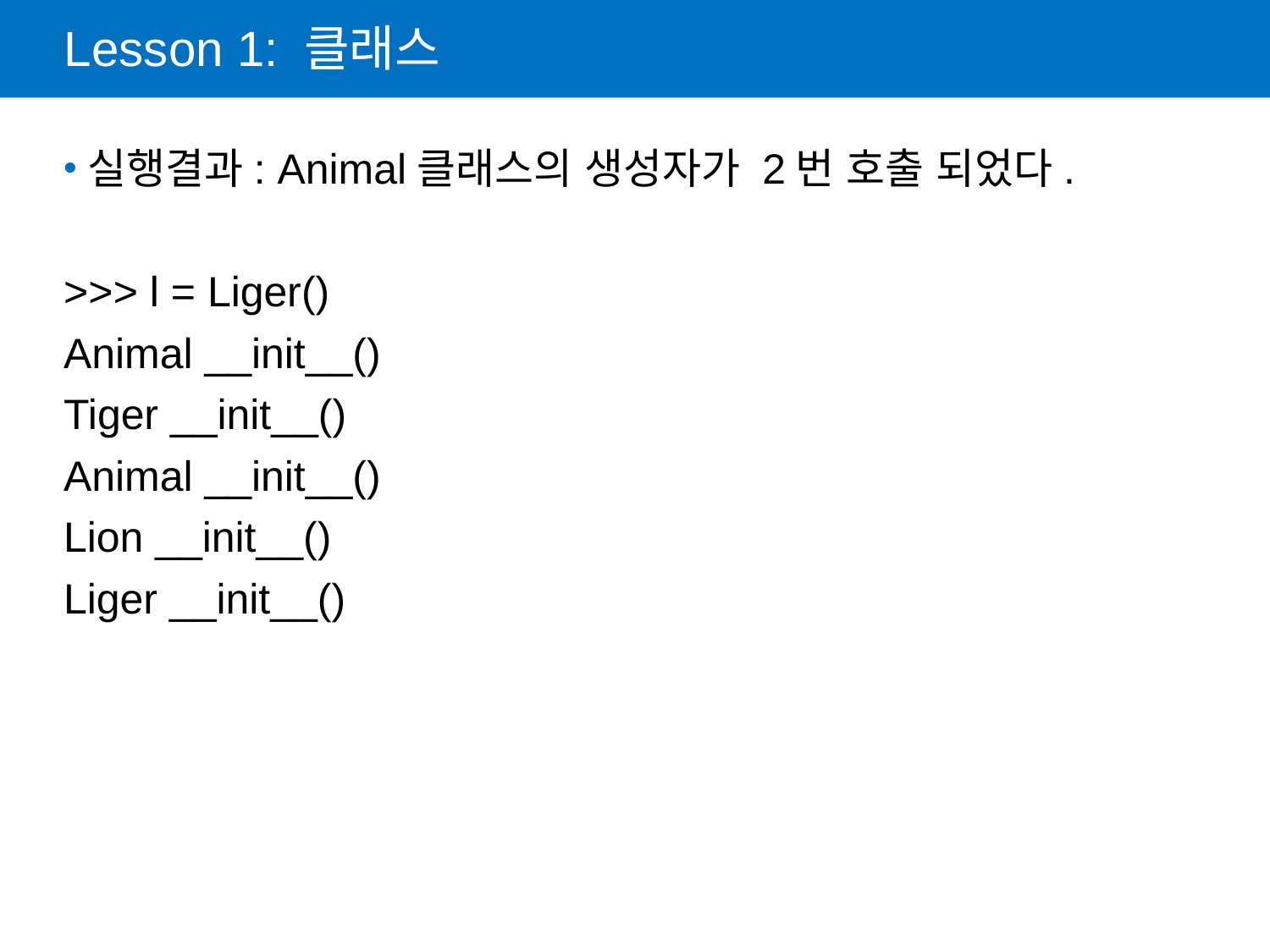

# Lesson 1: 클래스
실행결과: Animal클래스의 생성자가 2번 호출 되었다.

>>> l = Liger()
Animal __init__()
Tiger __init__()
Animal __init__()
Lion __init__()
Liger __init__()